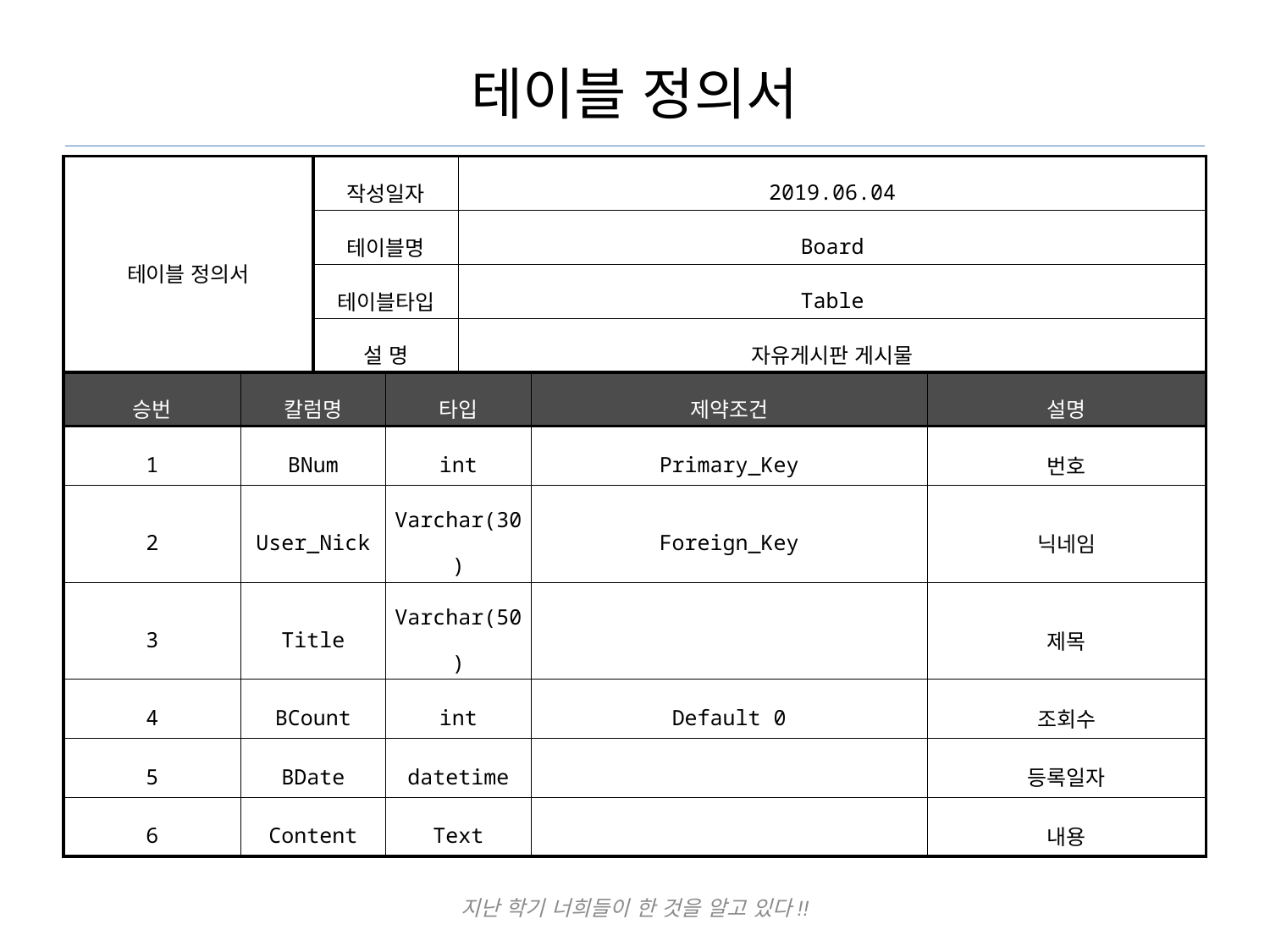

# 테이블 정의서
| 테이블 정의서 |  | 작성일자 |  | 2019.06.04 |  |  |
| --- | --- | --- | --- | --- | --- | --- |
|  |  | 테이블명 |  | Board |  |  |
|  |  | 테이블타입 |  | Table |  |  |
|  |  | 설 명 |  | 자유게시판 게시물 |  |  |
| 승번 | 칼럼명 |  | 타입 |  | 제약조건 | 설명 |
| 1 | BNum |  | int |  | Primary\_Key | 번호 |
| 2 | User\_Nick |  | Varchar(30) |  | Foreign\_Key | 닉네임 |
| 3 | Title |  | Varchar(50) |  |  | 제목 |
| 4 | BCount |  | int |  | Default 0 | 조회수 |
| 5 | BDate |  | datetime |  |  | 등록일자 |
| 6 | Content |  | Text |  |  | 내용 |
지난 학기 너희들이 한 것을 알고 있다!!